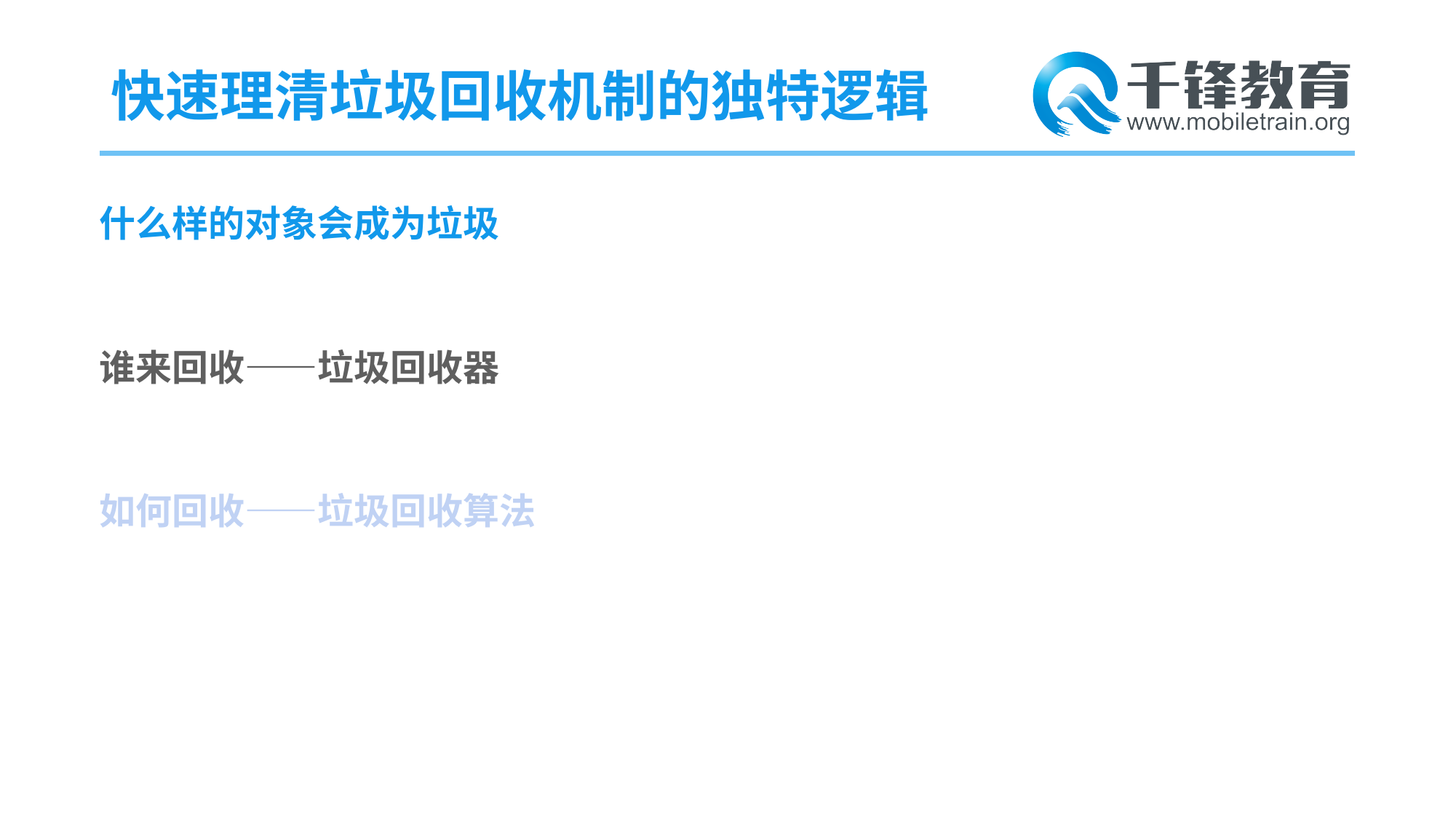

# 快速理清垃圾回收机制的独特逻辑
什么样的对象会成为垃圾

谁来回收——垃圾回收器

如何回收——垃圾回收算法